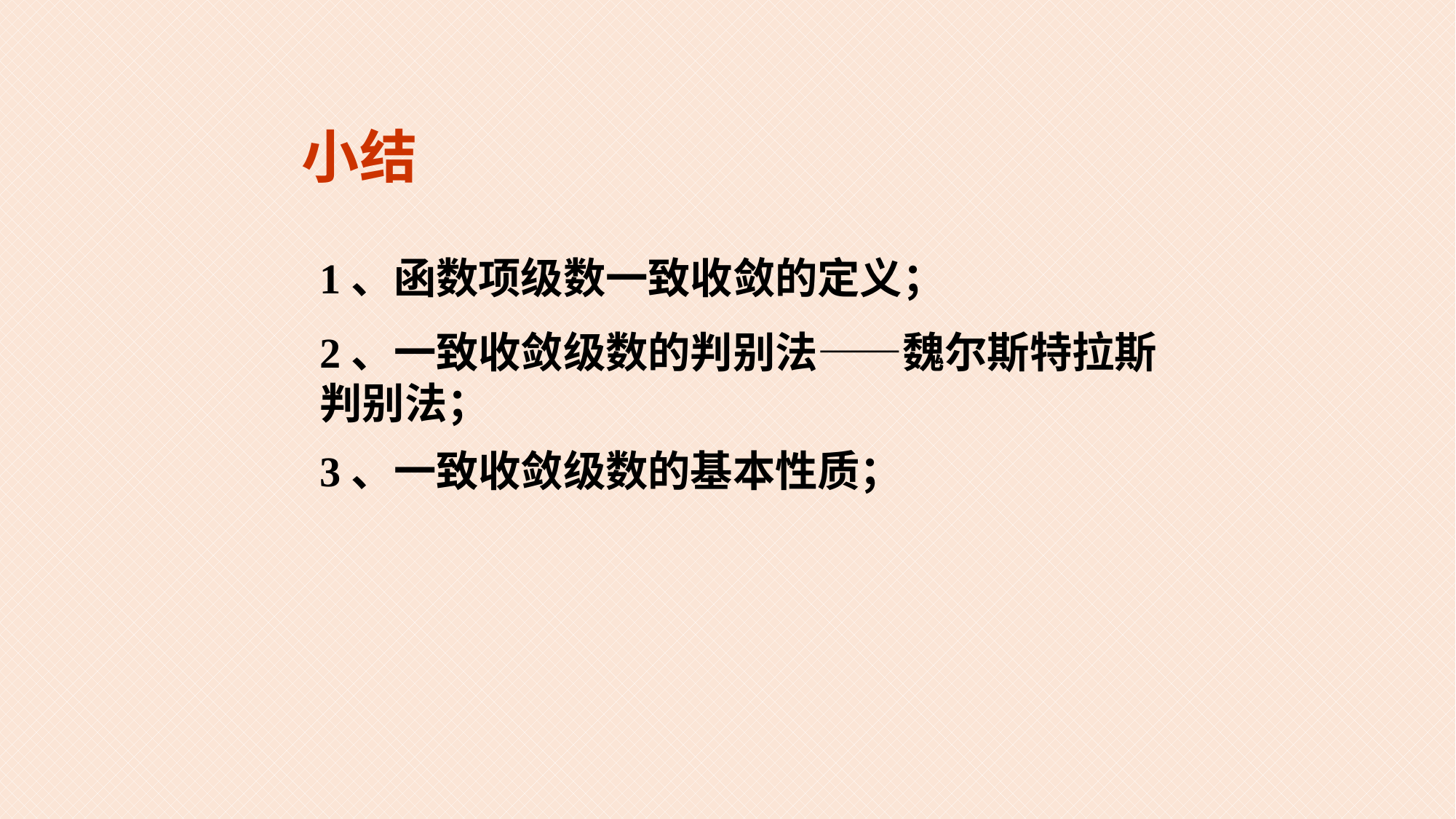

# 小结
1、函数项级数一致收敛的定义；
2、一致收敛级数的判别法——魏尔斯特拉斯判别法；
3、一致收敛级数的基本性质；